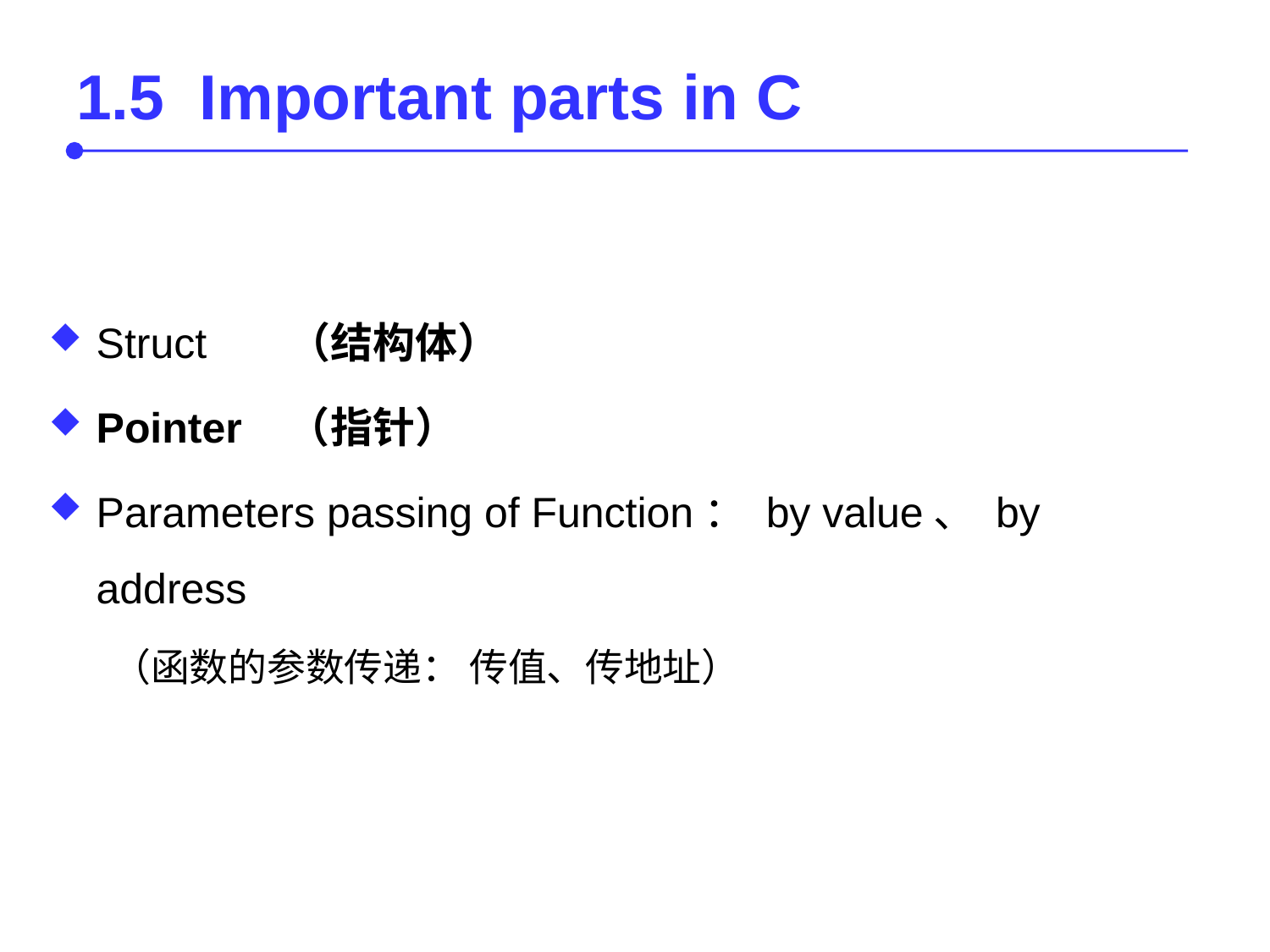

# 1.5  Important parts in C
Struct      （结构体）
Pointer   （指针）
Parameters passing of Function： by value、 by address
（函数的参数传递： 传值、传地址）